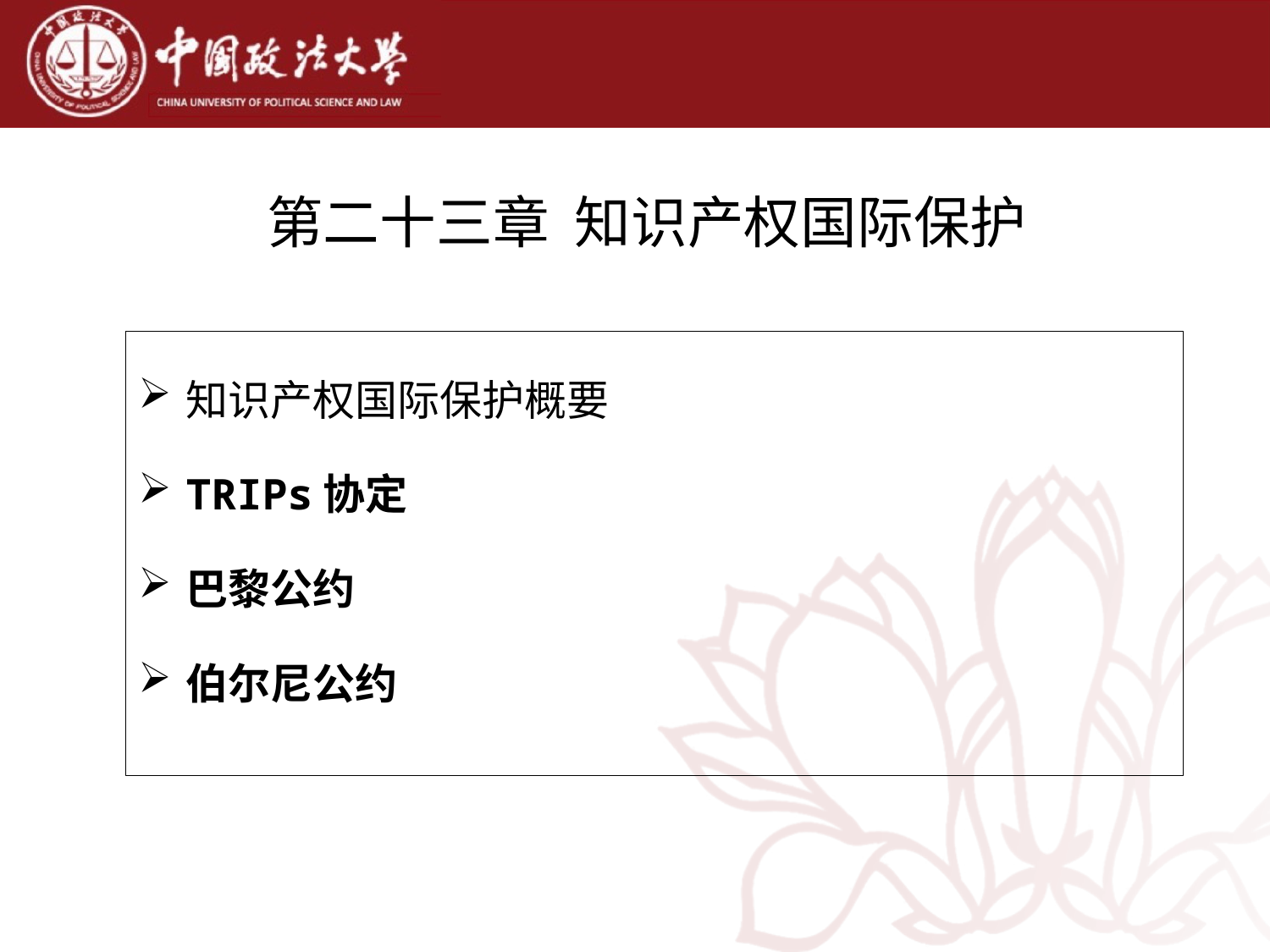

第二十三章  知识产权国际保护
知识产权国际保护概要
TRIPs协定
巴黎公约
伯尔尼公约